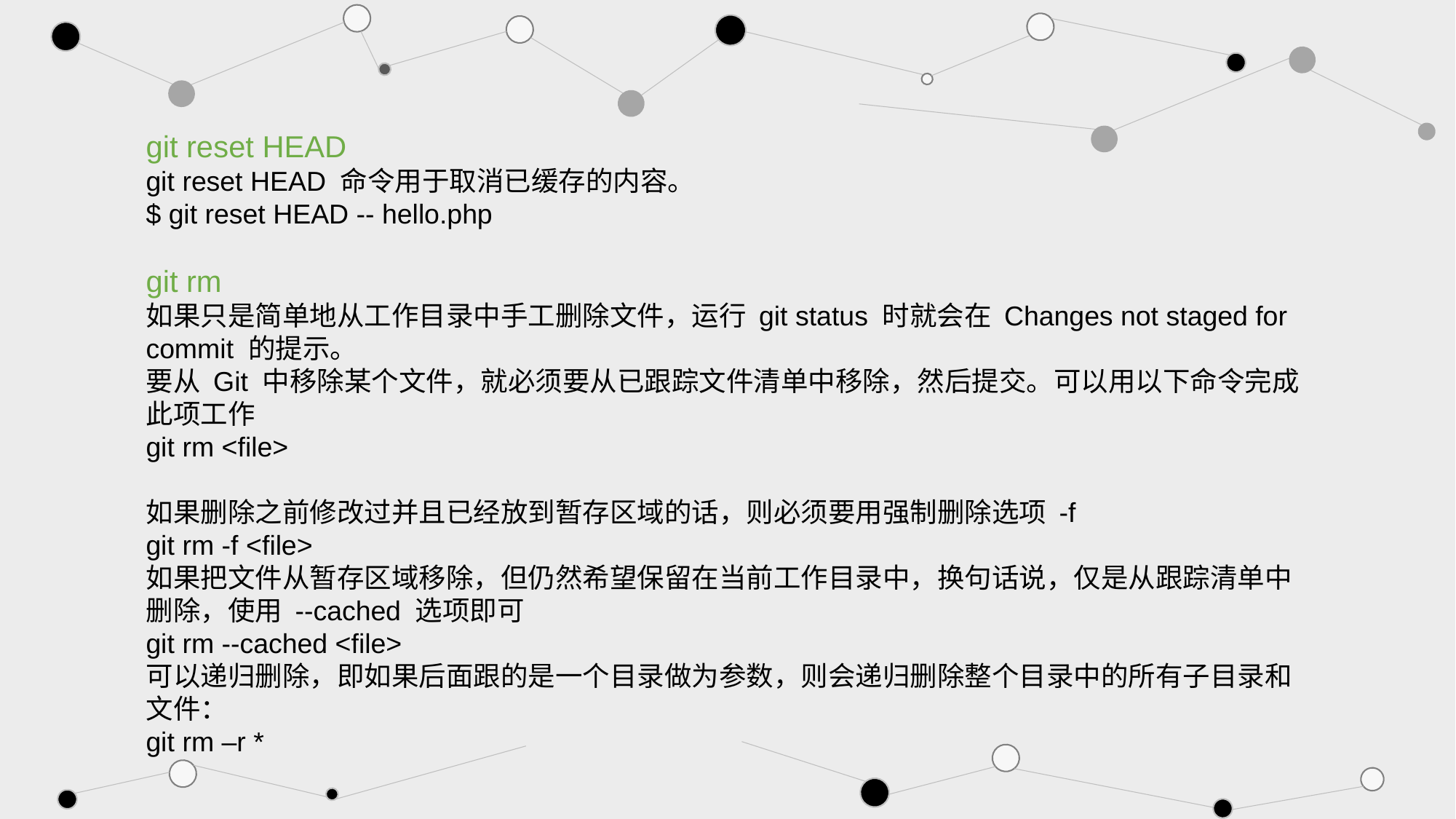

git reset HEAD
git reset HEAD 命令用于取消已缓存的内容。
$ git reset HEAD -- hello.php

git rm
如果只是简单地从工作目录中手工删除文件，运行 git status 时就会在 Changes not staged for commit 的提示。
要从 Git 中移除某个文件，就必须要从已跟踪文件清单中移除，然后提交。可以用以下命令完成此项工作
git rm <file>

如果删除之前修改过并且已经放到暂存区域的话，则必须要用强制删除选项 -f
git rm -f <file>
如果把文件从暂存区域移除，但仍然希望保留在当前工作目录中，换句话说，仅是从跟踪清单中删除，使用 --cached 选项即可
git rm --cached <file>
可以递归删除，即如果后面跟的是一个目录做为参数，则会递归删除整个目录中的所有子目录和文件：
git rm –r *